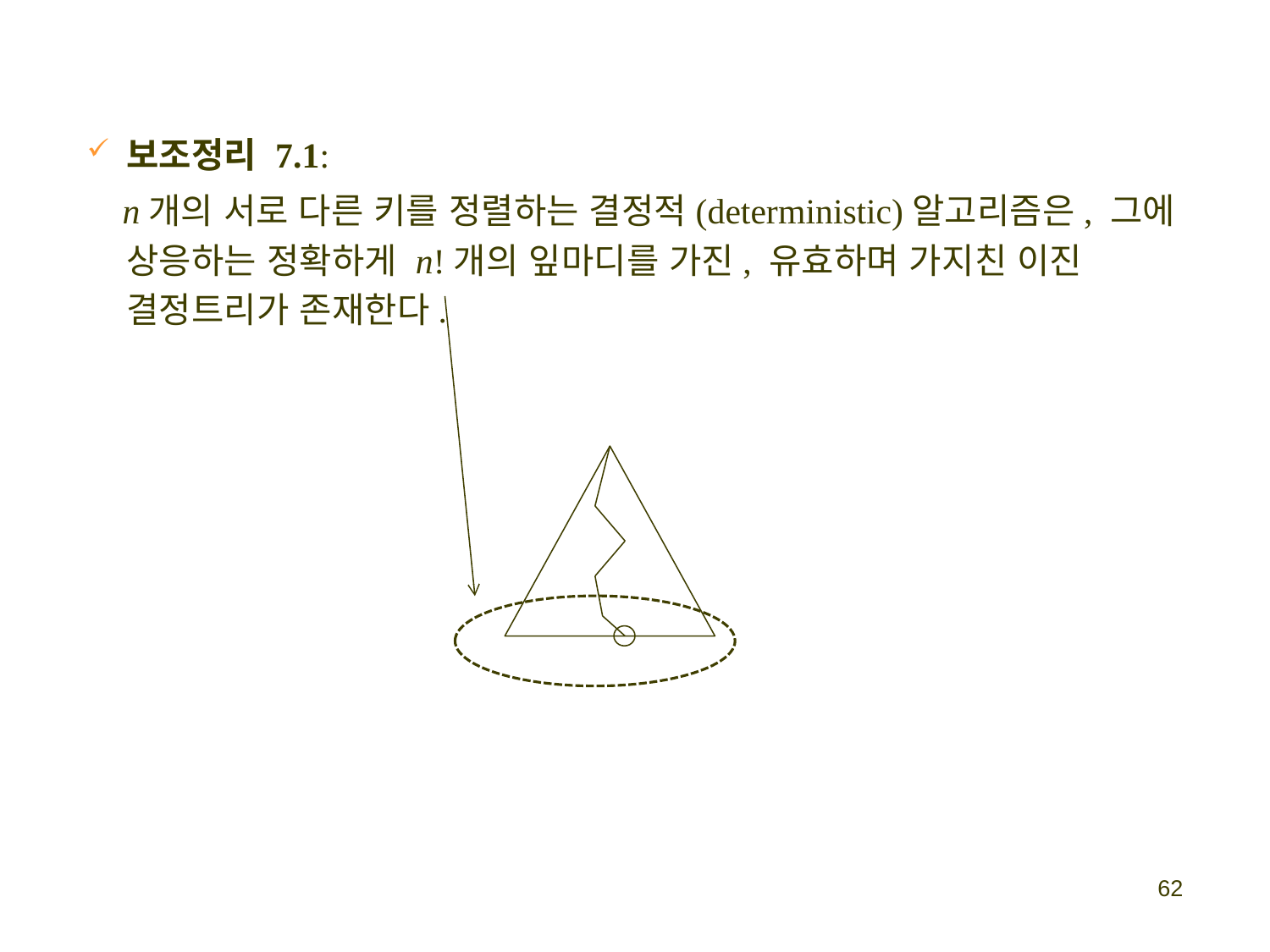

보조정리 7.1:
    n개의 서로 다른 키를 정렬하는 결정적(deterministic)알고리즘은, 그에 상응하는 정확하게 n!개의 잎마디를 가진, 유효하며 가지친 이진 결정트리가 존재한다.

62